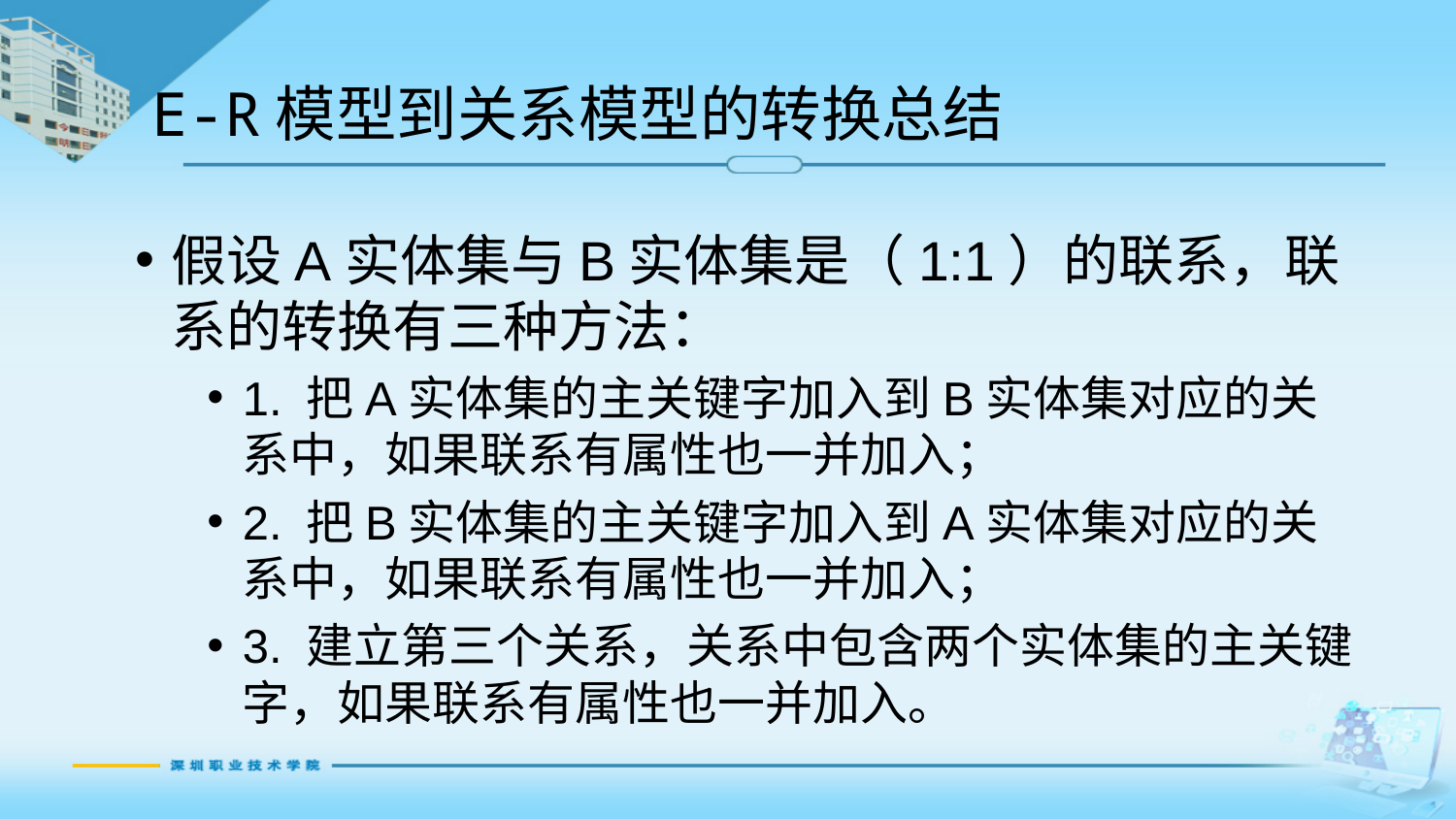

# E-R模型到关系模型的转换总结
假设A实体集与B实体集是（1:1）的联系，联系的转换有三种方法：
1. 把A实体集的主关键字加入到B实体集对应的关系中，如果联系有属性也一并加入；
2. 把B实体集的主关键字加入到A实体集对应的关系中，如果联系有属性也一并加入；
3. 建立第三个关系，关系中包含两个实体集的主关键字，如果联系有属性也一并加入。